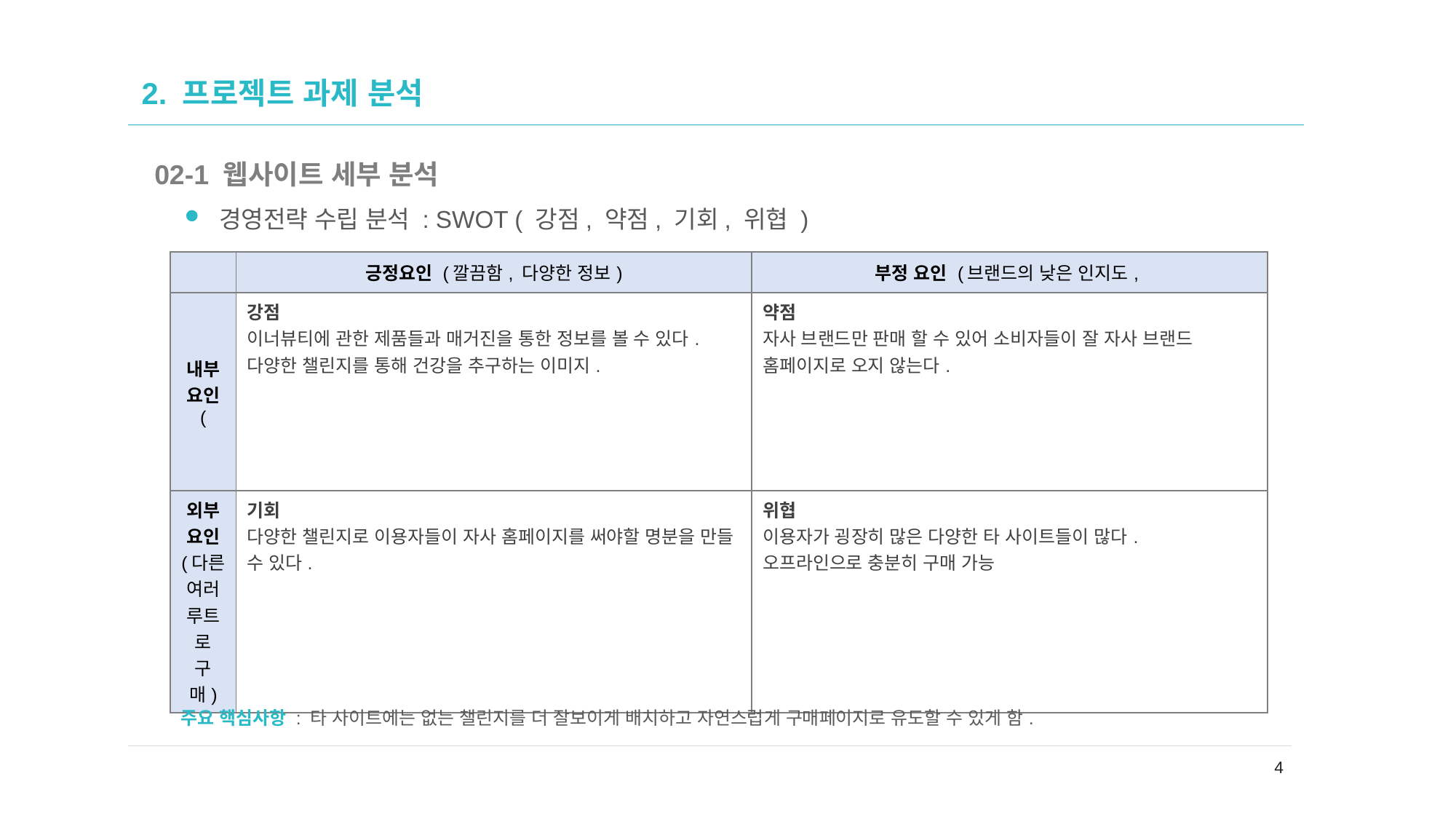

# 2. 프로젝트 과제 분석
02-1 웹사이트 세부 분석
경영전략 수립 분석 : SWOT ( 강점, 약점, 기회, 위협 )

|  | 긍정요인 (깔끔함, 다양한 정보) | 부정 요인 (브랜드의 낮은 인지도, |
| --- | --- | --- |
| 내부요인 ( | 강점 이너뷰티에 관한 제품들과 매거진을 통한 정보를 볼 수 있다. 다양한 챌린지를 통해 건강을 추구하는 이미지. | 약점 자사 브랜드만 판매 할 수 있어 소비자들이 잘 자사 브랜드 홈페이지로 오지 않는다. |
| 외부요인 (다른 여러 루트로 구매) | 기회 다양한 챌린지로 이용자들이 자사 홈페이지를 써야할 명분을 만들 수 있다. | 위협 이용자가 굉장히 많은 다양한 타 사이트들이 많다. 오프라인으로 충분히 구매 가능 |
주요 핵심사항 : 타 사이트에는 없는 챌린지를 더 잘보이게 배치하고 자연스럽게 구매페이지로 유도할 수 있게 함.
4